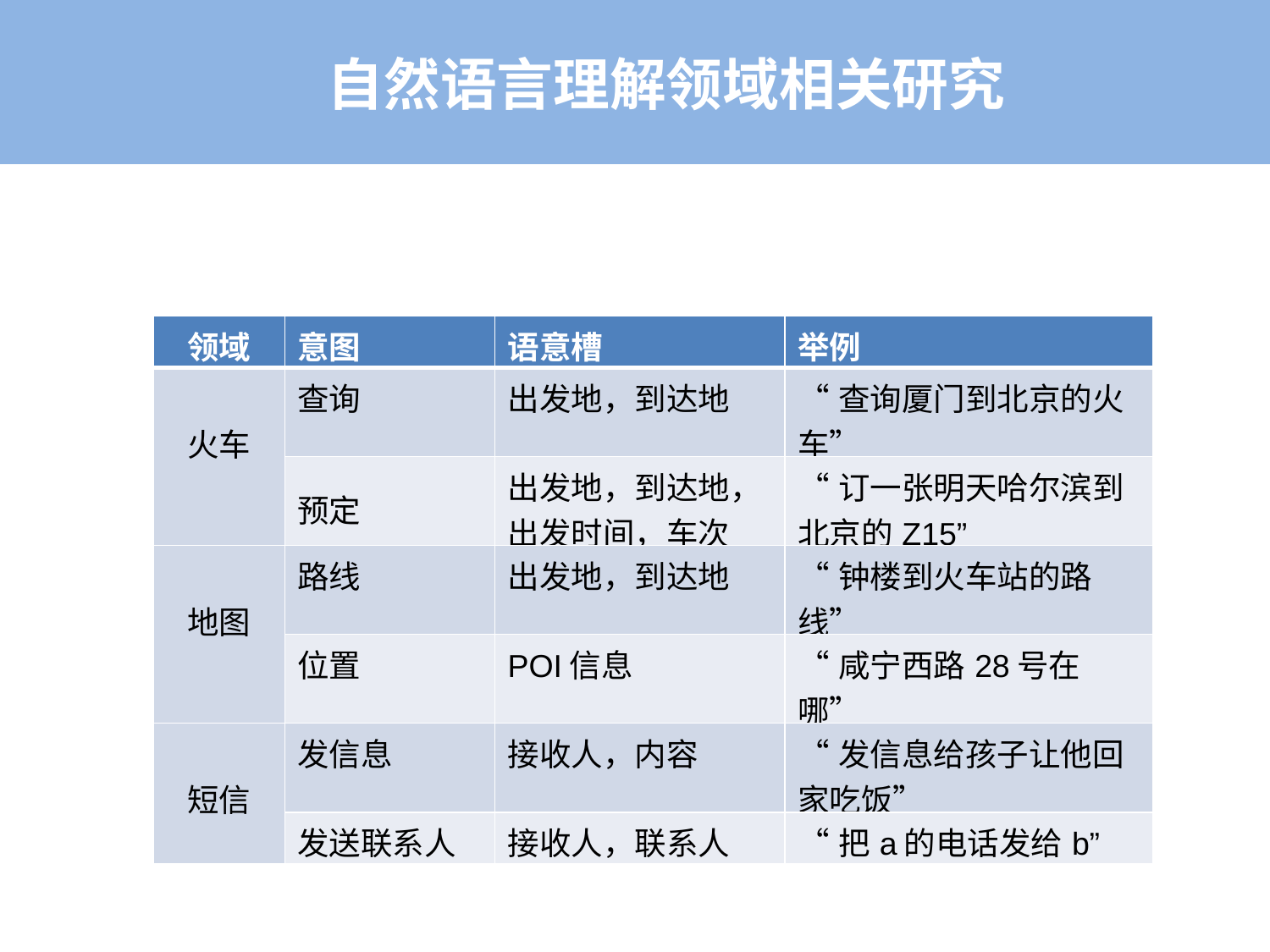

自然语言理解领域相关研究

| 领域 | 意图 | 语意槽 | 举例 |
| --- | --- | --- | --- |
| 火车 | 查询 | 出发地，到达地 | “查询厦门到北京的火车” |
|  | 预定 | 出发地，到达地，出发时间，车次 | “订一张明天哈尔滨到北京的Z15” |
| 地图 | 路线 | 出发地，到达地 | “钟楼到火车站的路线” |
|  | 位置 | POI信息 | “咸宁西路28号在哪” |
| 短信 | 发信息 | 接收人，内容 | “发信息给孩子让他回家吃饭” |
|  | 发送联系人 | 接收人，联系人 | “把a的电话发给b” |